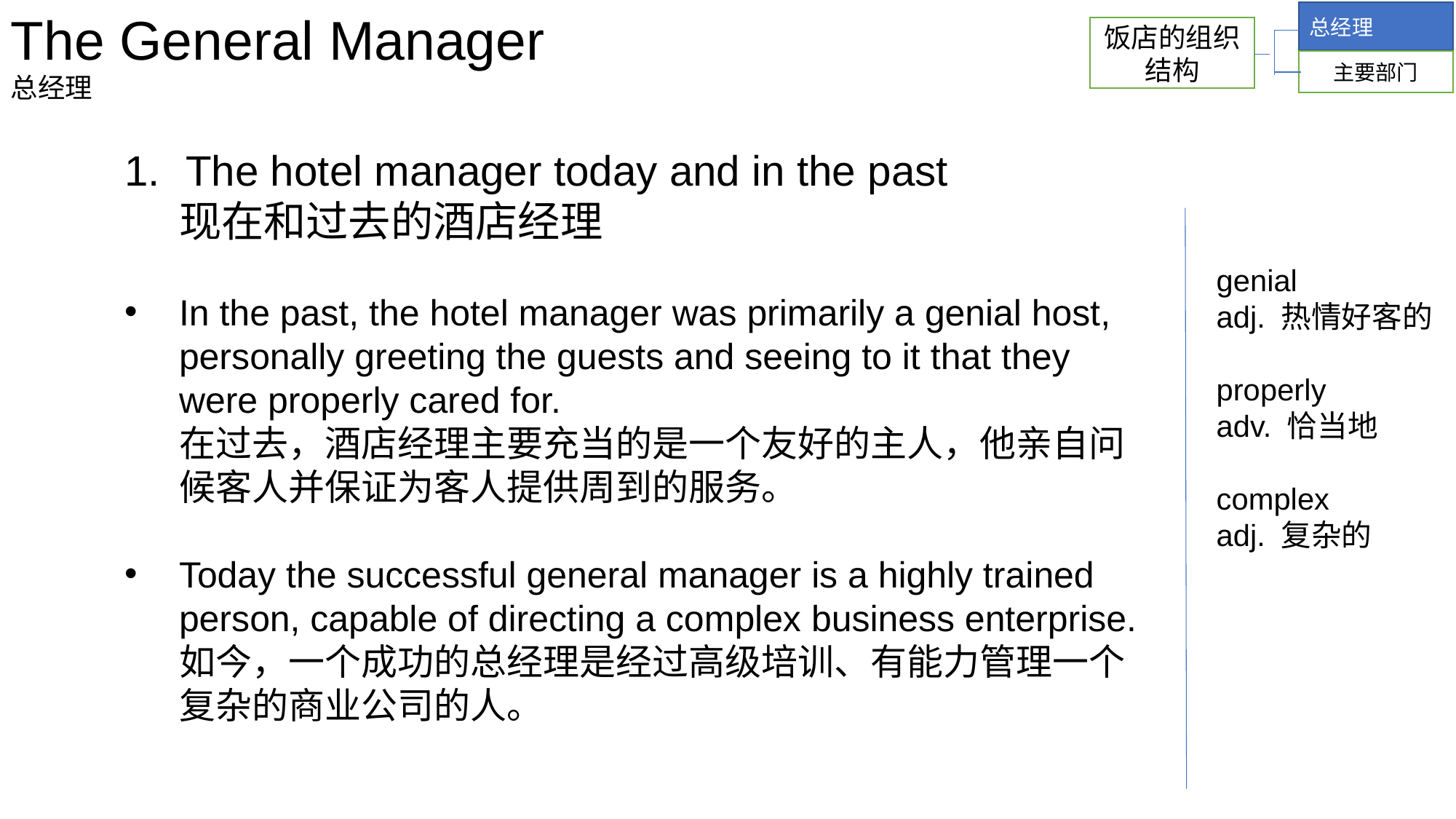

The General Manager
总经理
总经理
饭店的组织结构
主要部门
The hotel manager today and in the past
现在和过去的酒店经理

In the past, the hotel manager was primarily a genial host, personally greeting the guests and seeing to it that they were properly cared for.
在过去，酒店经理主要充当的是一个友好的主人，他亲自问候客人并保证为客人提供周到的服务。

Today the successful general manager is a highly trained person, capable of directing a complex business enterprise.
如今，一个成功的总经理是经过高级培训、有能力管理一个复杂的商业公司的人。
 genial
 adj. 热情好客的

 properly
 adv. 恰当地

 complex
 adj. 复杂的